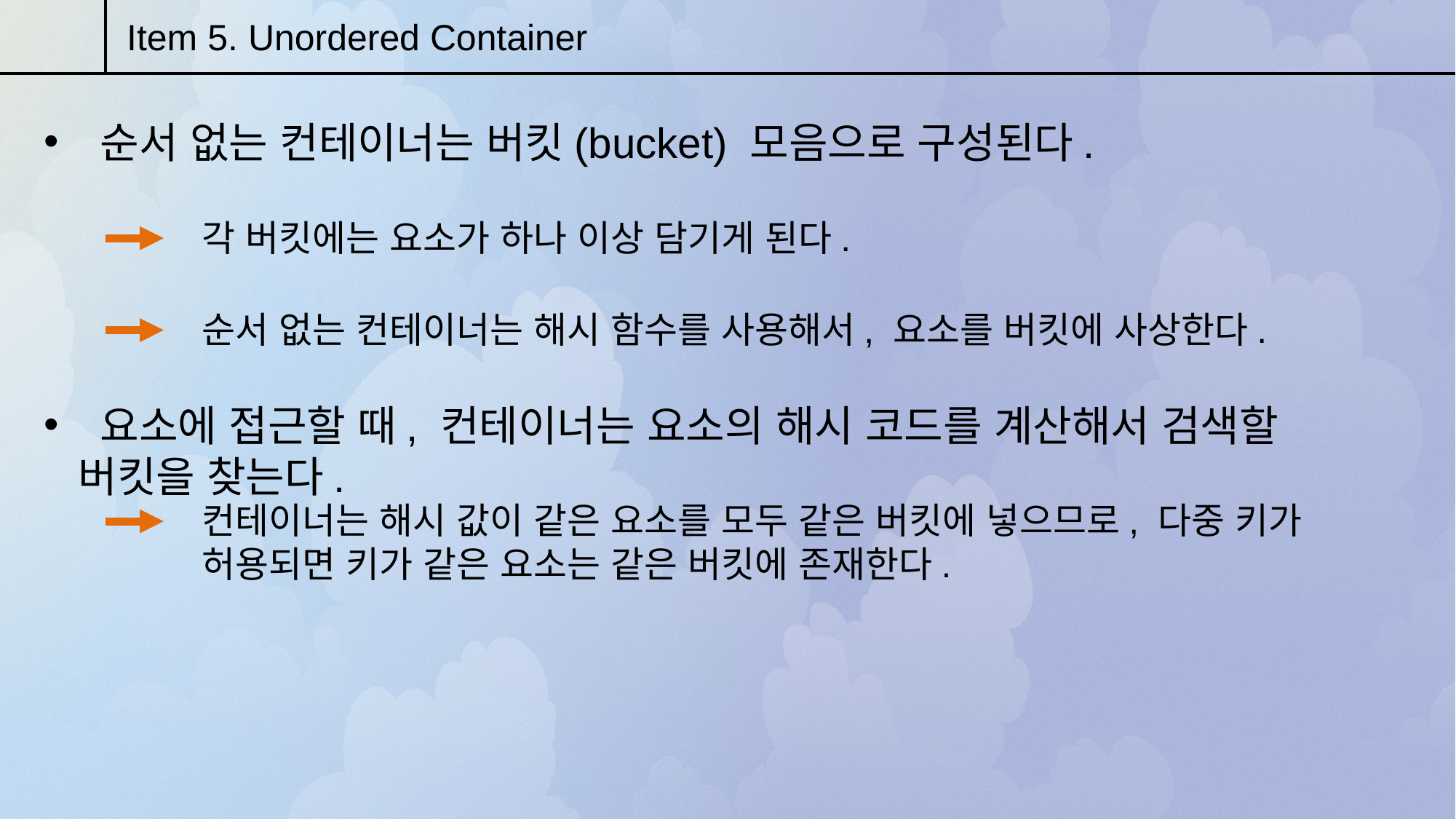

Item 5. Unordered Container
 순서 없는 컨테이너는 버킷(bucket) 모음으로 구성된다.
각 버킷에는 요소가 하나 이상 담기게 된다.
순서 없는 컨테이너는 해시 함수를 사용해서, 요소를 버킷에 사상한다.
 요소에 접근할 때, 컨테이너는 요소의 해시 코드를 계산해서 검색할 버킷을 찾는다.
컨테이너는 해시 값이 같은 요소를 모두 같은 버킷에 넣으므로, 다중 키가 허용되면 키가 같은 요소는 같은 버킷에 존재한다.